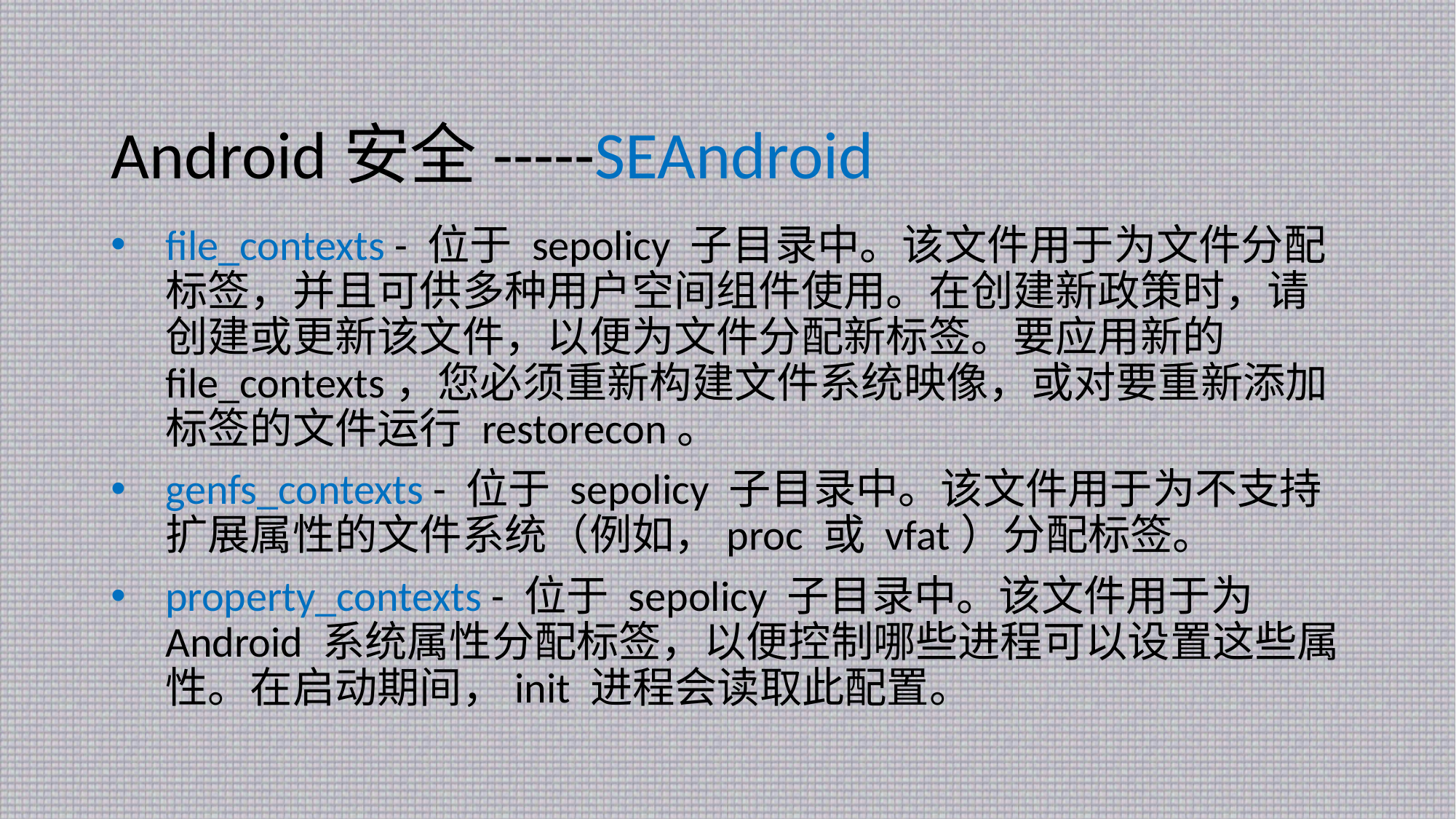

# Android安全-----SEAndroid

file_contexts - 位于 sepolicy 子目录中。该文件用于为文件分配标签，并且可供多种用户空间组件使用。在创建新政策时，请创建或更新该文件，以便为文件分配新标签。要应用新的 file_contexts，您必须重新构建文件系统映像，或对要重新添加标签的文件运行 restorecon。
genfs_contexts - 位于 sepolicy 子目录中。该文件用于为不支持扩展属性的文件系统（例如，proc 或 vfat）分配标签。
property_contexts - 位于 sepolicy 子目录中。该文件用于为 Android 系统属性分配标签，以便控制哪些进程可以设置这些属性。在启动期间，init 进程会读取此配置。